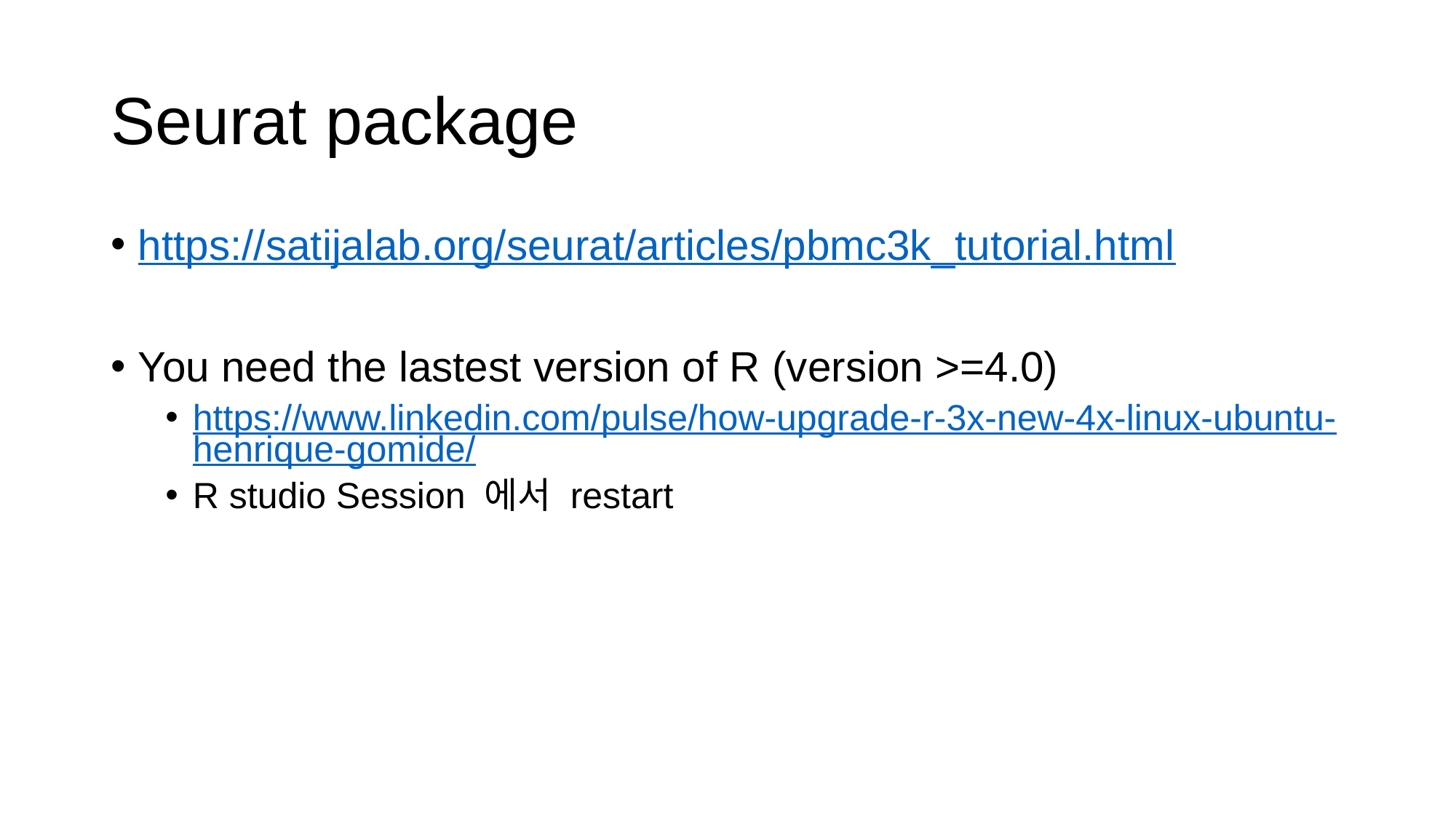

# Seurat package
https://satijalab.org/seurat/articles/pbmc3k_tutorial.html

You need the lastest version of R (version >=4.0)
https://www.linkedin.com/pulse/how-upgrade-r-3x-new-4x-linux-ubuntu-henrique-gomide/
R studio Session 에서 restart